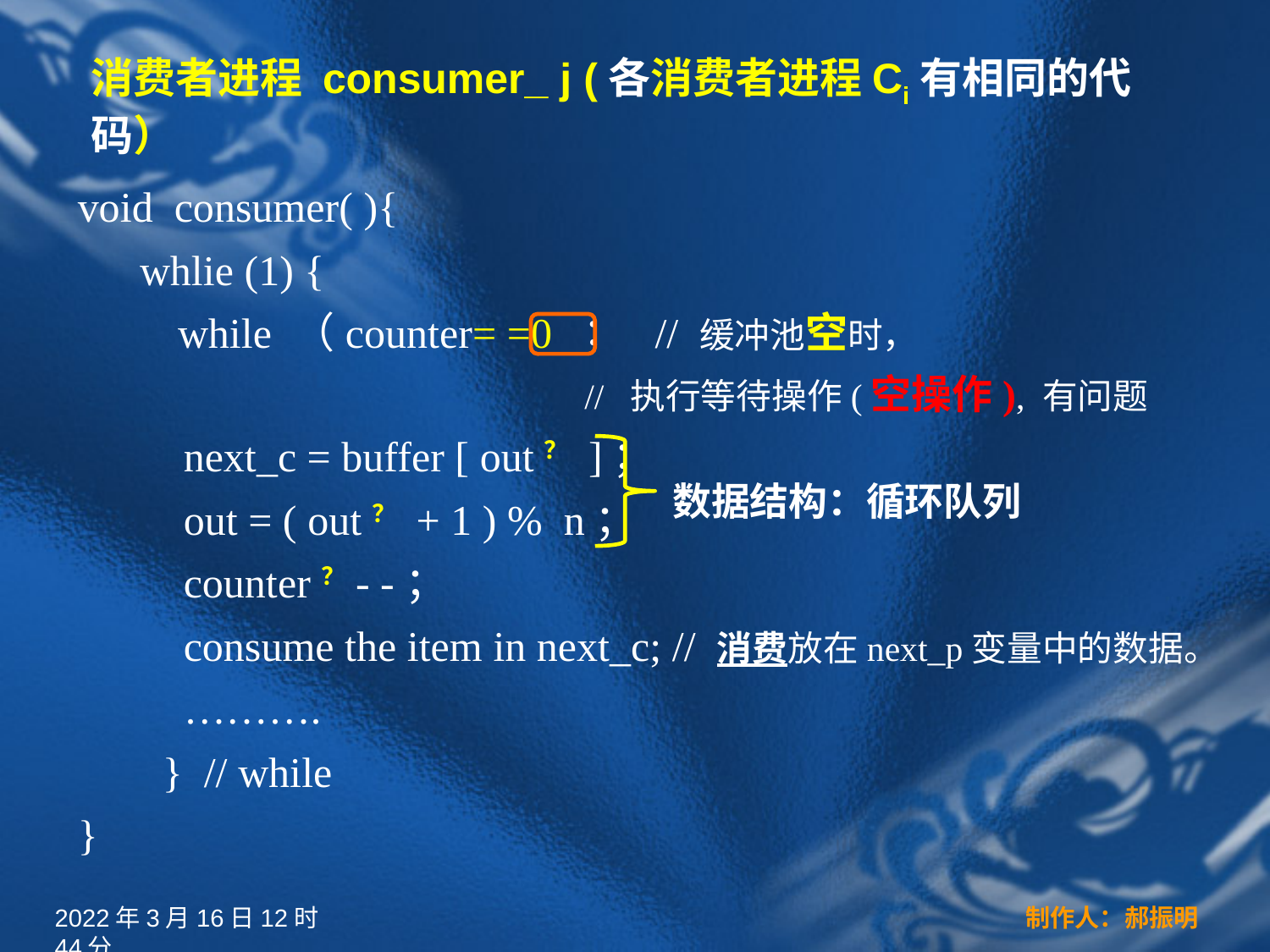

# 消费者进程 consumer_ j (各消费者进程Ci有相同的代码）
void  consumer( ){
　 whlie (1) {
　     while （counter= =0  ；  // 缓冲池空时，
                                                         //  执行等待操作(空操作), 有问题
          next_c = buffer [ out？ ]；
          out = ( out？ + 1 ) %  n；
          counter？- -；
          consume the item in next_c; // 消费放在next_p变量中的数据。
          ……….
        }  // while
}

数据结构：循环队列
2022年3月16日12时44分
制作人：郝振明